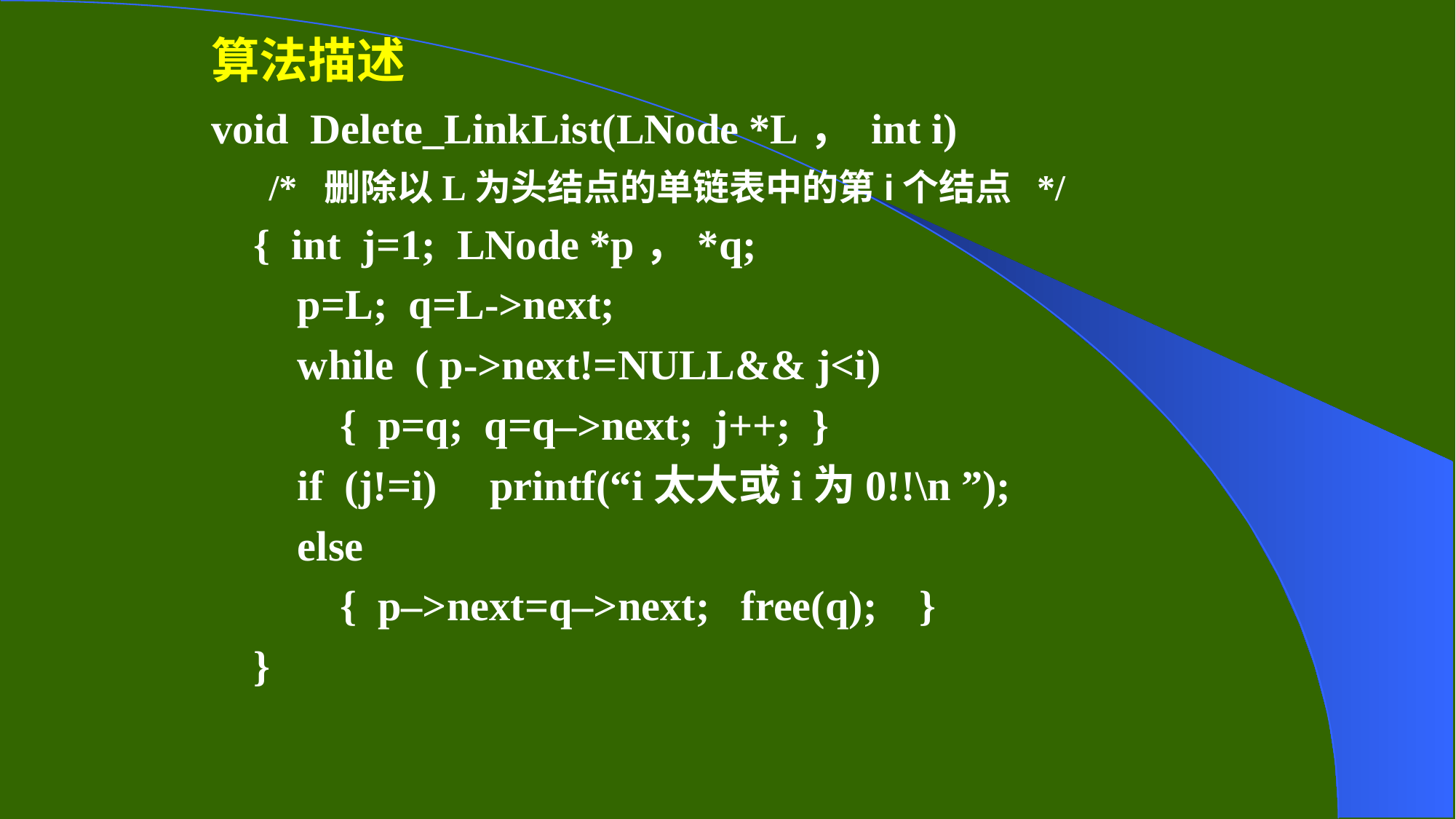

# 算法描述
void  Delete_LinkList(LNode *L， int i)
  /*  删除以L为头结点的单链表中的第i个结点  */
{  int  j=1;  LNode *p，*q;
p=L;  q=L->next;
while  ( p->next!=NULL&& j<i)
{  p=q;  q=q–>next;  j++;  }
if  (j!=i)     printf(“i太大或i为0!!\n ”);
else
{  p–>next=q–>next;   free(q);    }
}